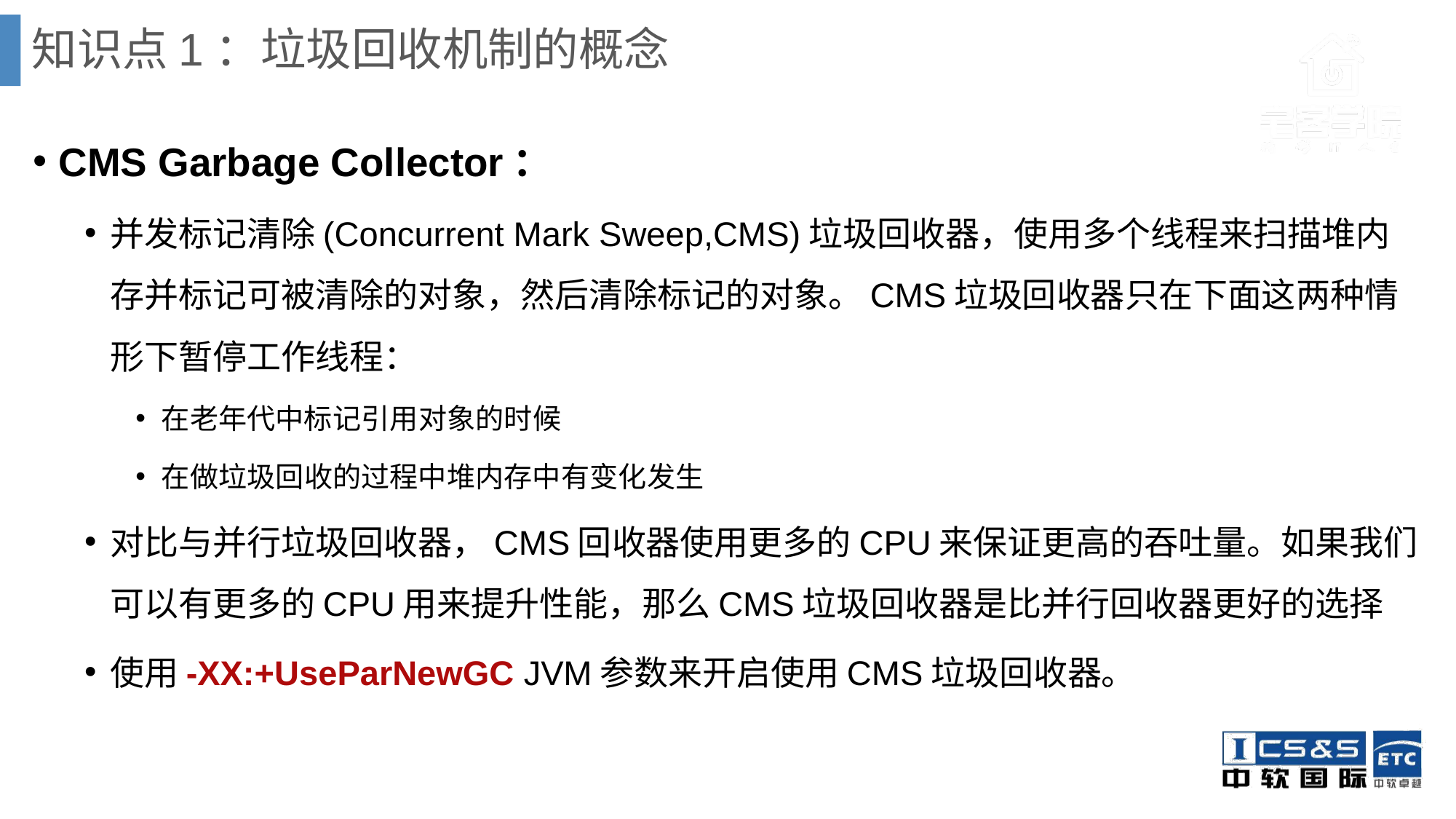

# 知识点1：垃圾回收机制的概念
CMS Garbage Collector：
并发标记清除(Concurrent Mark Sweep,CMS)垃圾回收器，使用多个线程来扫描堆内存并标记可被清除的对象，然后清除标记的对象。CMS垃圾回收器只在下面这两种情形下暂停工作线程：
在老年代中标记引用对象的时候
在做垃圾回收的过程中堆内存中有变化发生
对比与并行垃圾回收器，CMS回收器使用更多的CPU来保证更高的吞吐量。如果我们可以有更多的CPU用来提升性能，那么CMS垃圾回收器是比并行回收器更好的选择
使用-XX:+UseParNewGC JVM参数来开启使用CMS垃圾回收器。